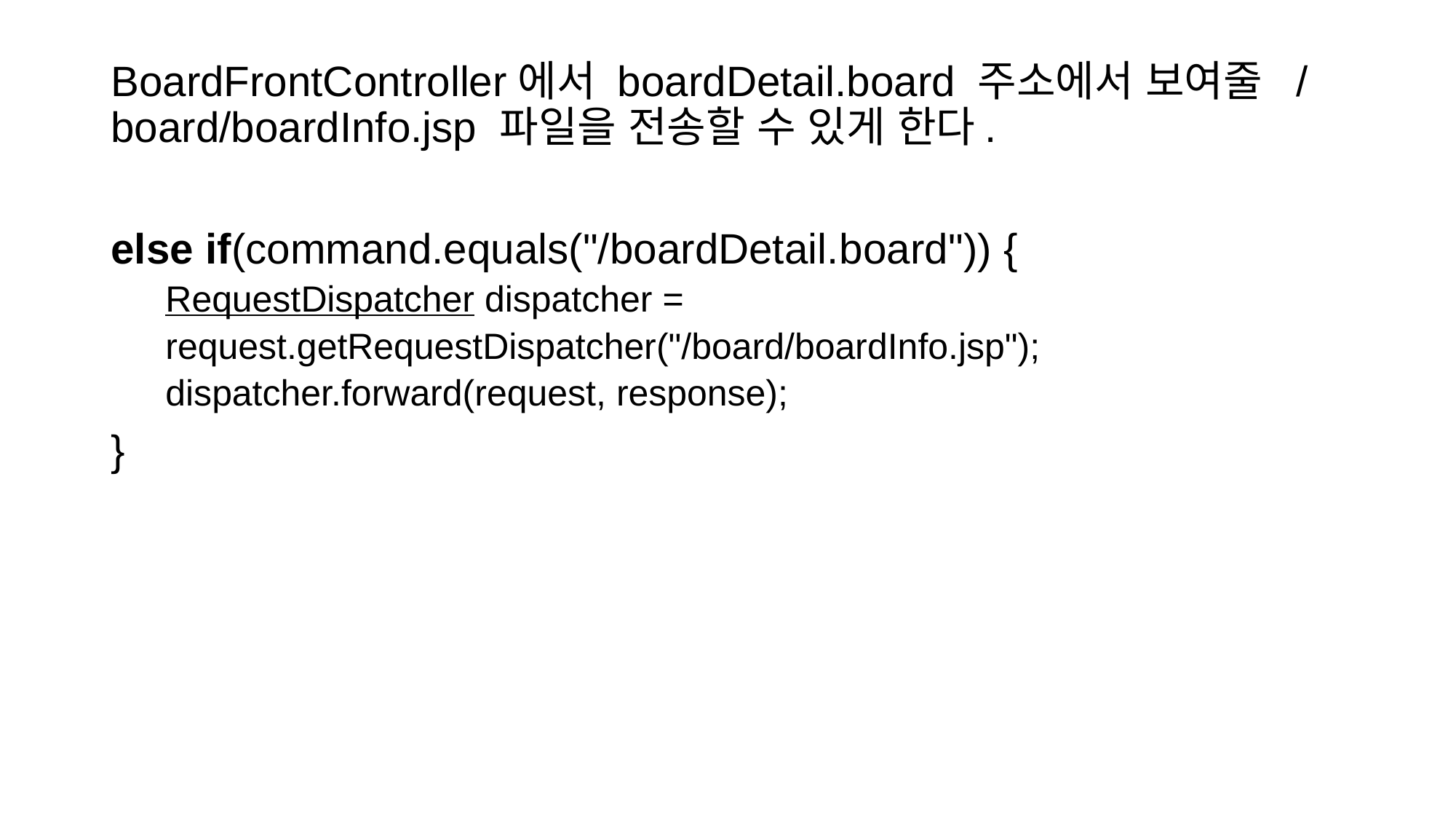

BoardFrontController에서 boardDetail.board 주소에서 보여줄  /board/boardInfo.jsp 파일을 전송할 수 있게 한다.

else if(command.equals("/boardDetail.board")) {
RequestDispatcher dispatcher =
request.getRequestDispatcher("/board/boardInfo.jsp");
dispatcher.forward(request, response);
}